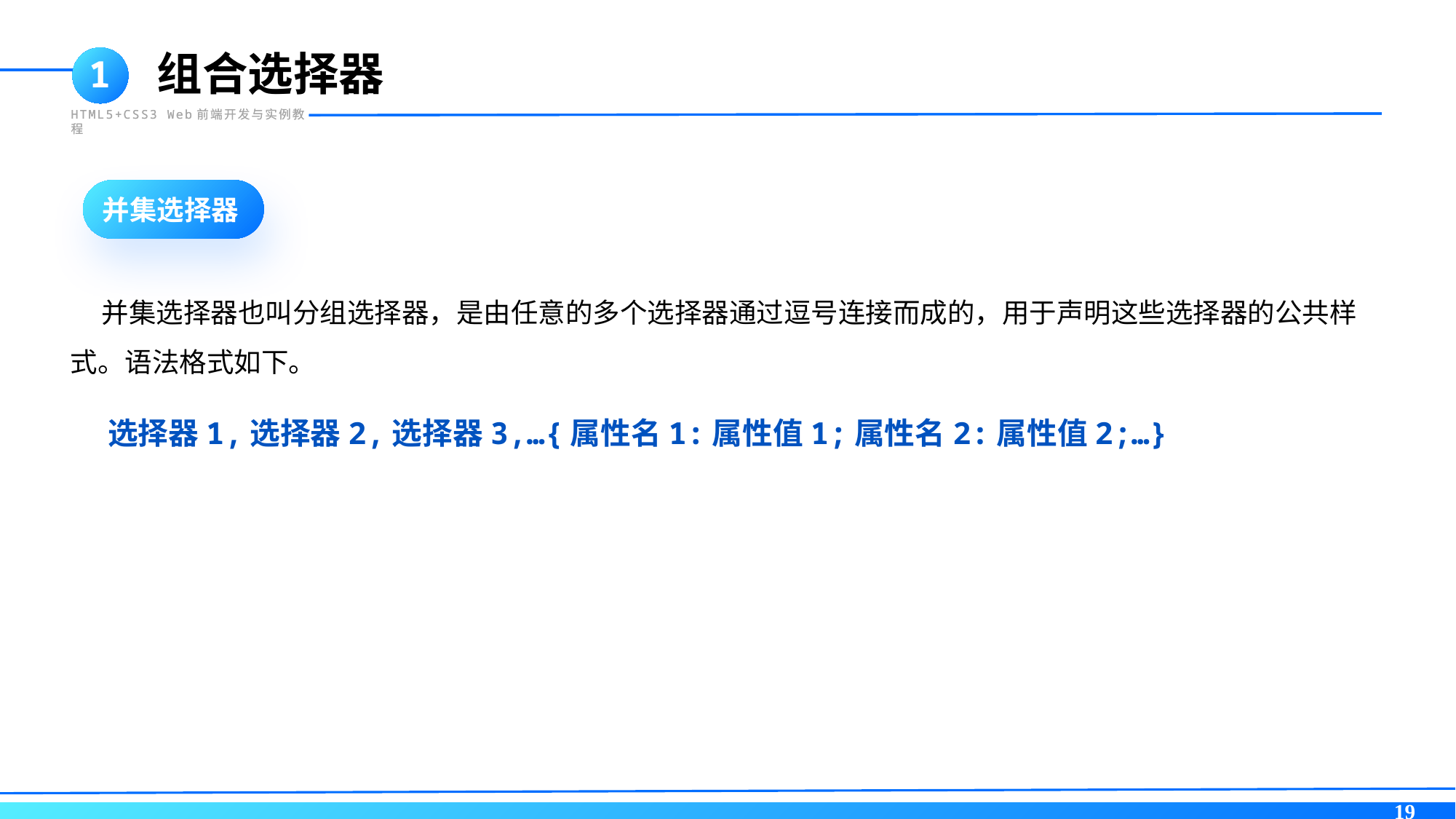

组合选择器
1
HTML5+CSS3 Web前端开发与实例教程
并集选择器
    并集选择器也叫分组选择器，是由任意的多个选择器通过逗号连接而成的，用于声明这些选择器的公共样式。语法格式如下。
     选择器1,选择器2,选择器3,…{属性名1:属性值1;属性名2:属性值2;…}

19